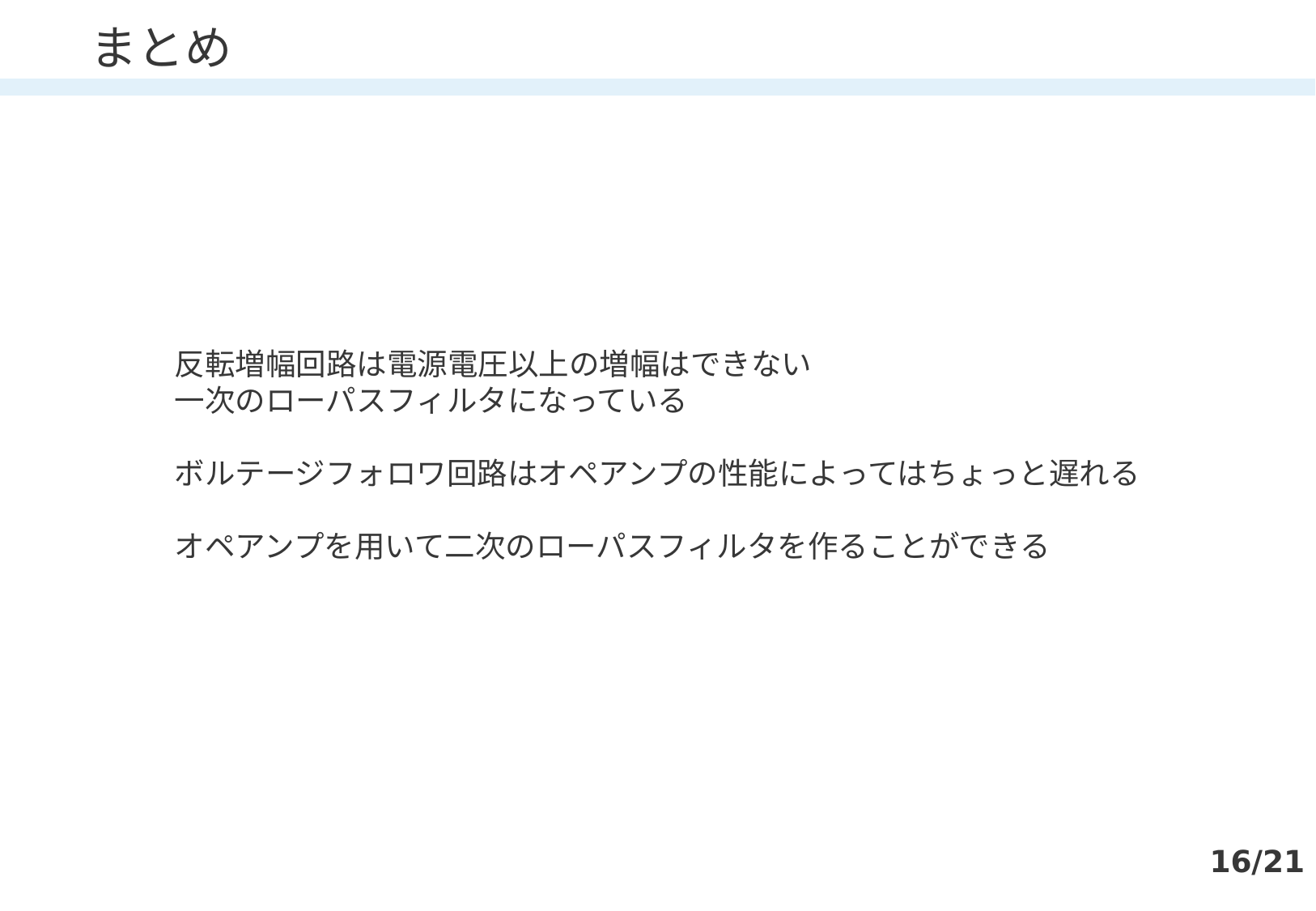

# まとめ
反転増幅回路は電源電圧以上の増幅はできない
一次のローパスフィルタになっている

ボルテージフォロワ回路はオペアンプの性能によってはちょっと遅れる

オペアンプを用いて二次のローパスフィルタを作ることができる
16/21